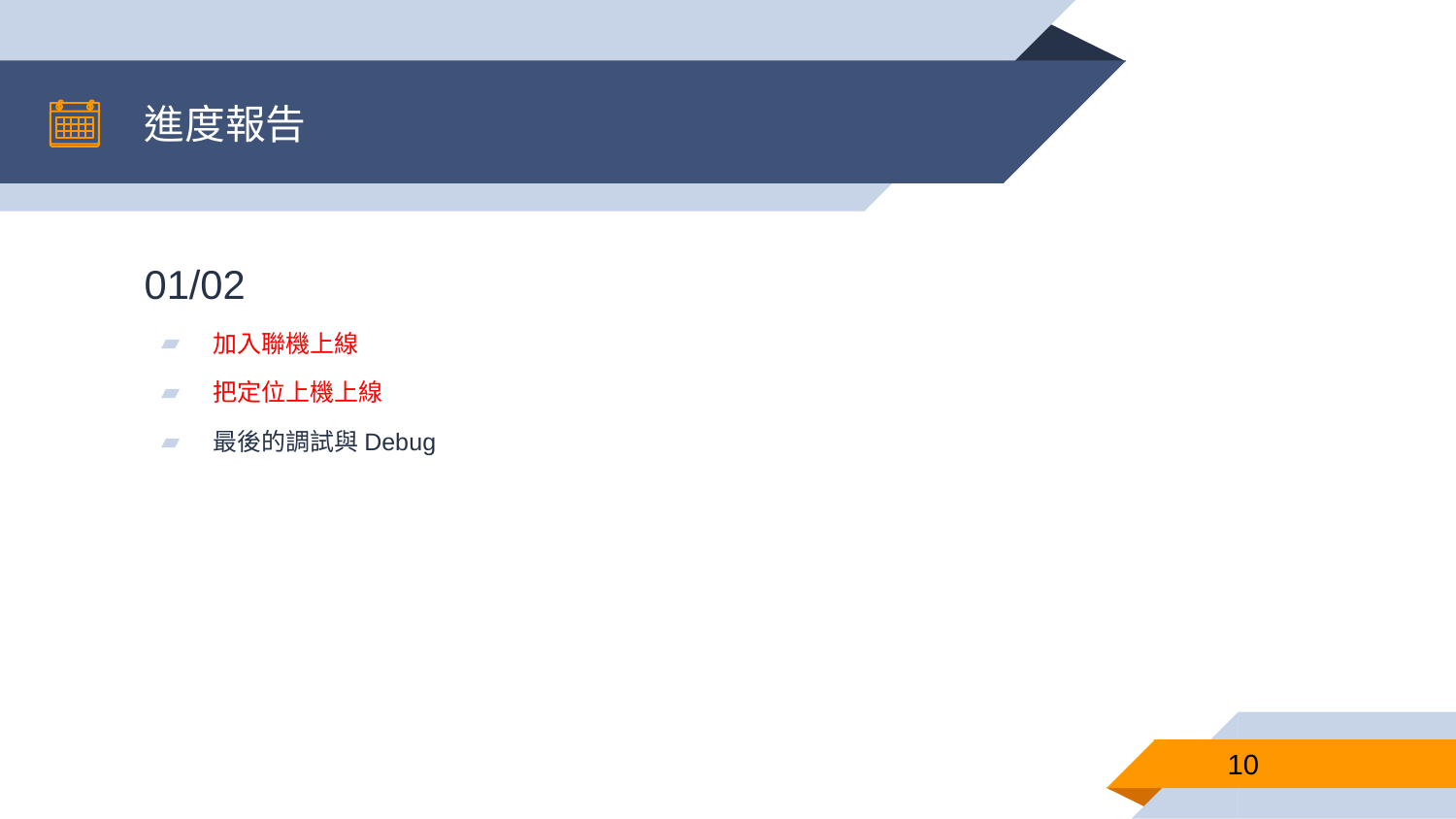

# 進度報告

01/02
加入聯機上線
把定位上機上線
最後的調試與Debug

10